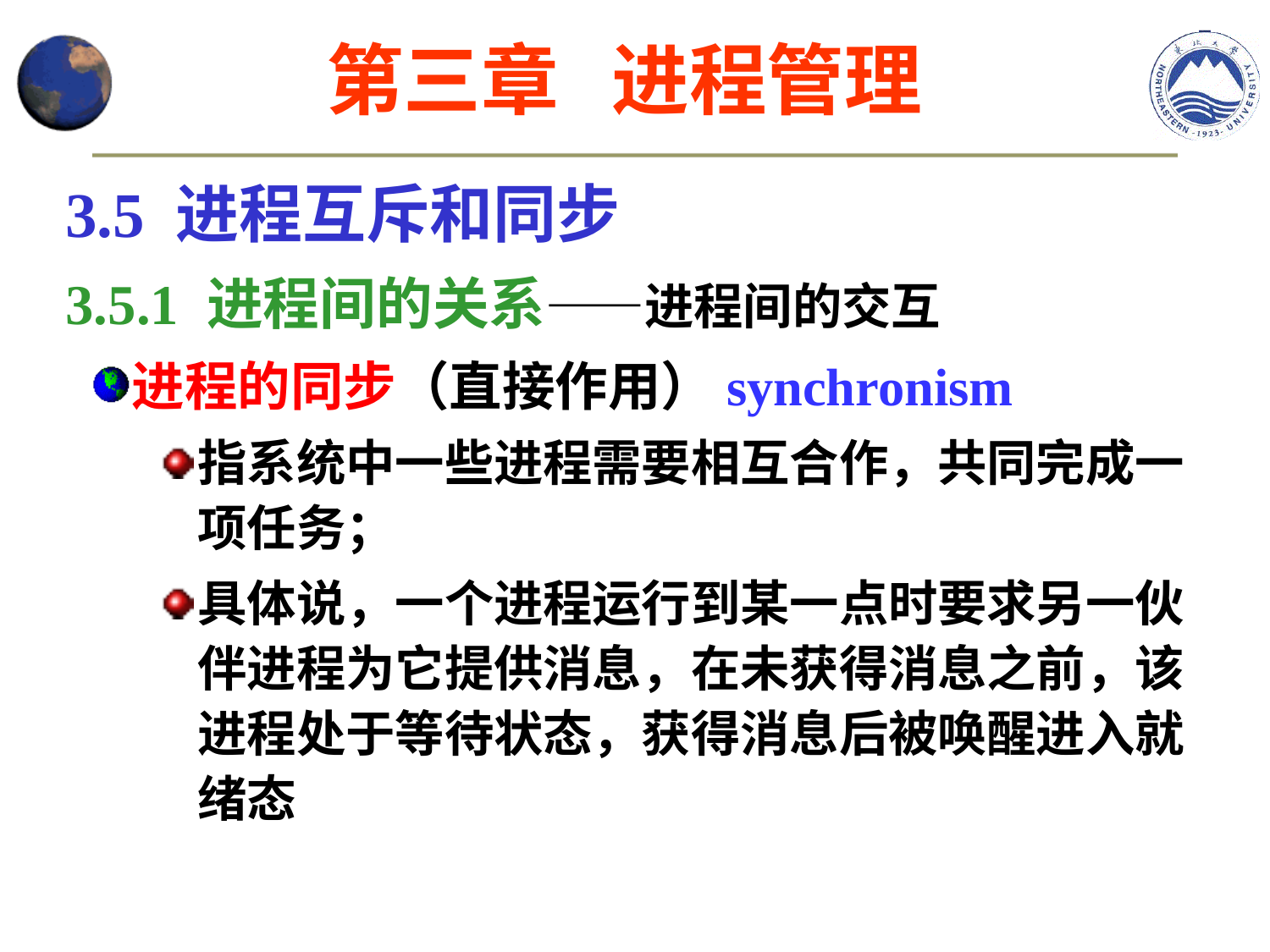

第三章   进程管理
3.5 进程互斥和同步
3.5.1 进程间的关系——进程间的交互
进程的同步（直接作用）synchronism
指系统中一些进程需要相互合作，共同完成一项任务；
具体说，一个进程运行到某一点时要求另一伙伴进程为它提供消息，在未获得消息之前，该进程处于等待状态，获得消息后被唤醒进入就绪态